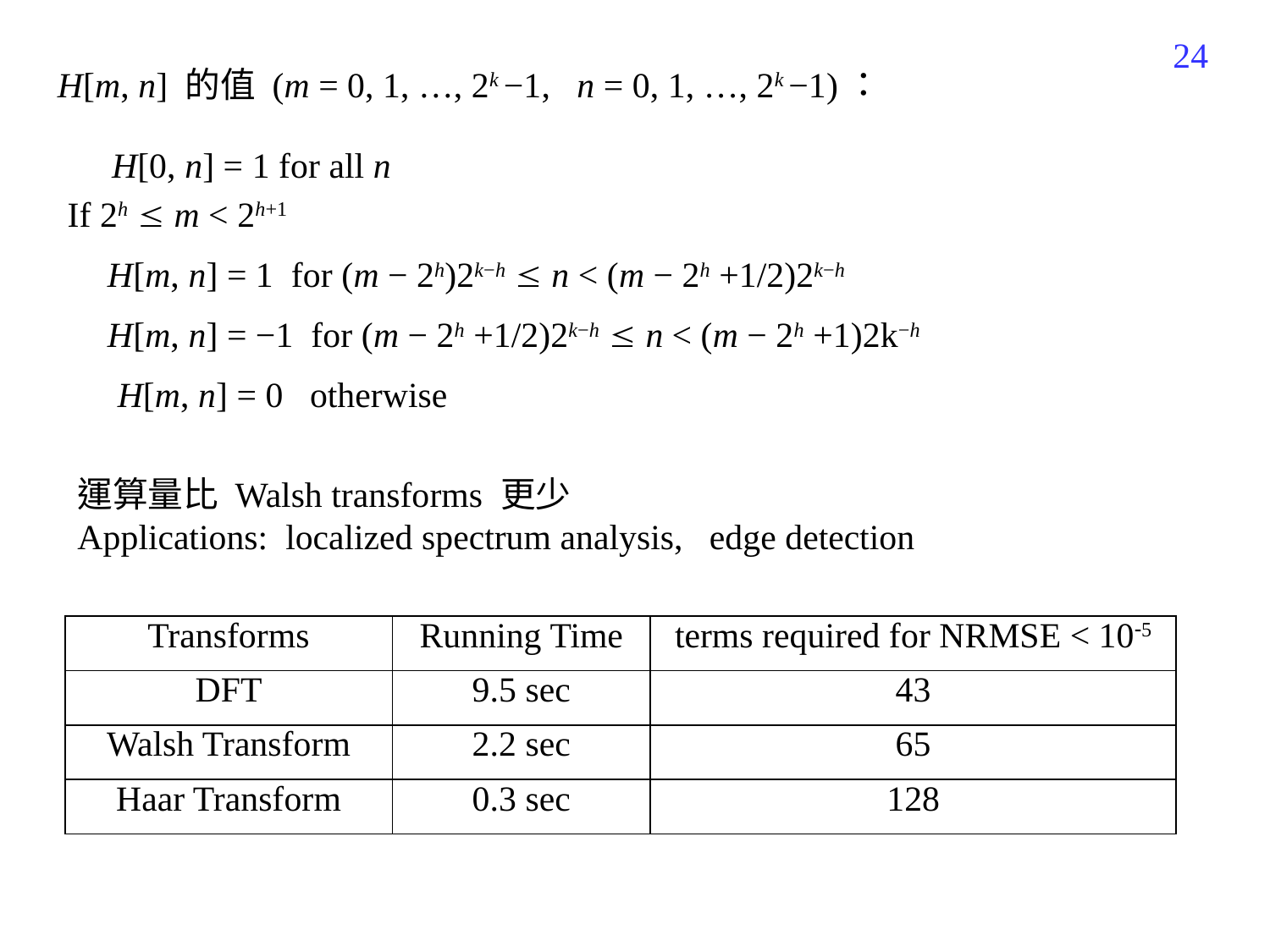

24
H[m, n] 的值 (m = 0, 1, …, 2k −1,   n = 0, 1, …, 2k −1)：
     H[0, n] = 1 for all n
If 2h ≤ m < 2h+1
H[m, n] = 1  for (m − 2h)2k−h ≤ n < (m − 2h +1/2)2k−h
H[m, n] = −1  for (m − 2h +1/2)2k−h ≤ n < (m − 2h +1)2k−h
H[m, n] = 0   otherwise
運算量比 Walsh transforms 更少
Applications:  localized spectrum analysis,   edge detection

| Transforms | Running Time | terms required for NRMSE < 10−5 |
| --- | --- | --- |
| DFT | 9.5 sec | 43 |
| Walsh Transform | 2.2 sec | 65 |
| Haar Transform | 0.3 sec | 128 |